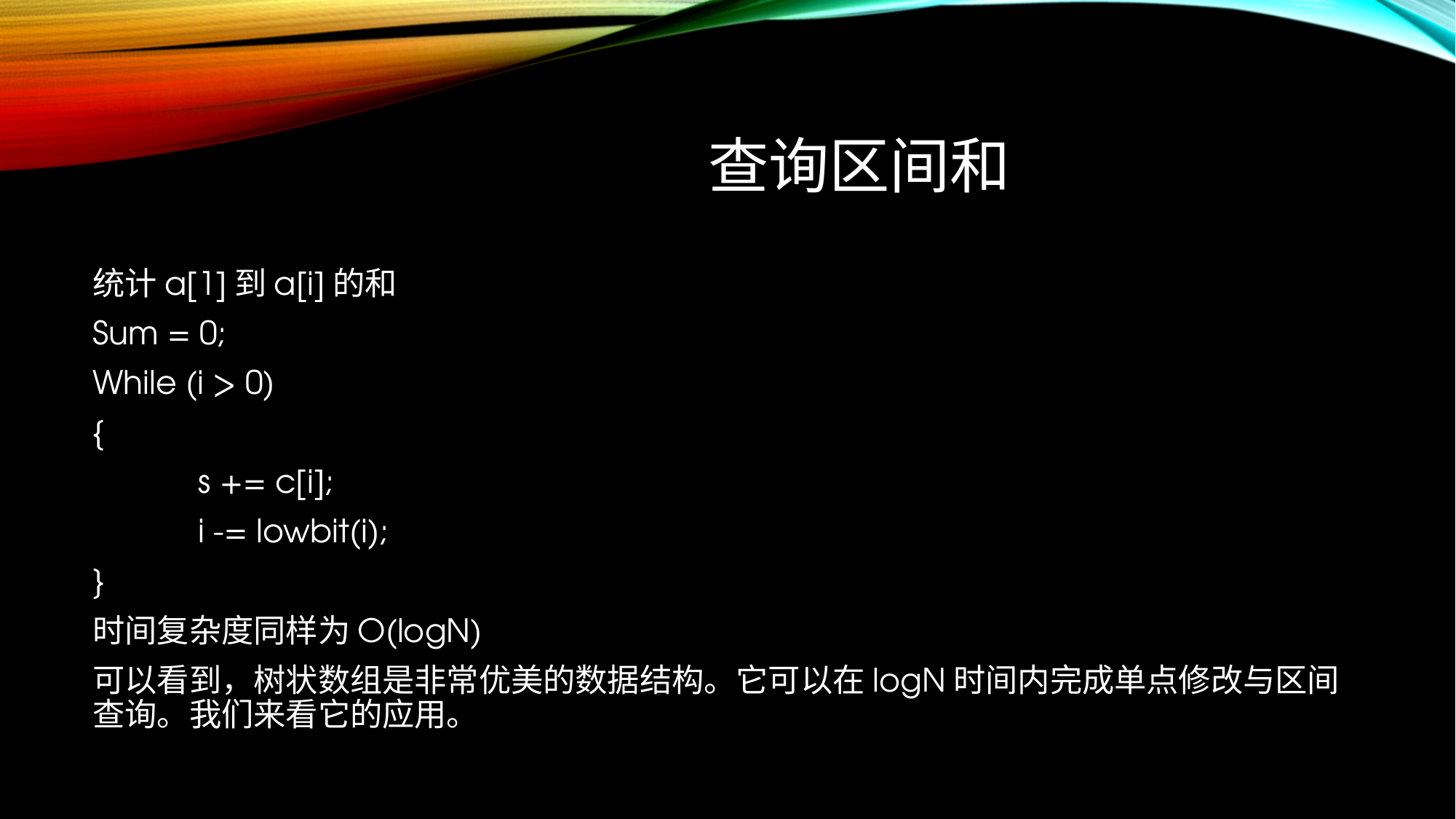

# 查询区间和
统计a[1]到a[i]的和
Sum = 0;
While (i > 0)
{
	s += c[i];
	i -= lowbit(i);
}
时间复杂度同样为O(logN)
可以看到，树状数组是非常优美的数据结构。它可以在logN时间内完成单点修改与区间查询。我们来看它的应用。